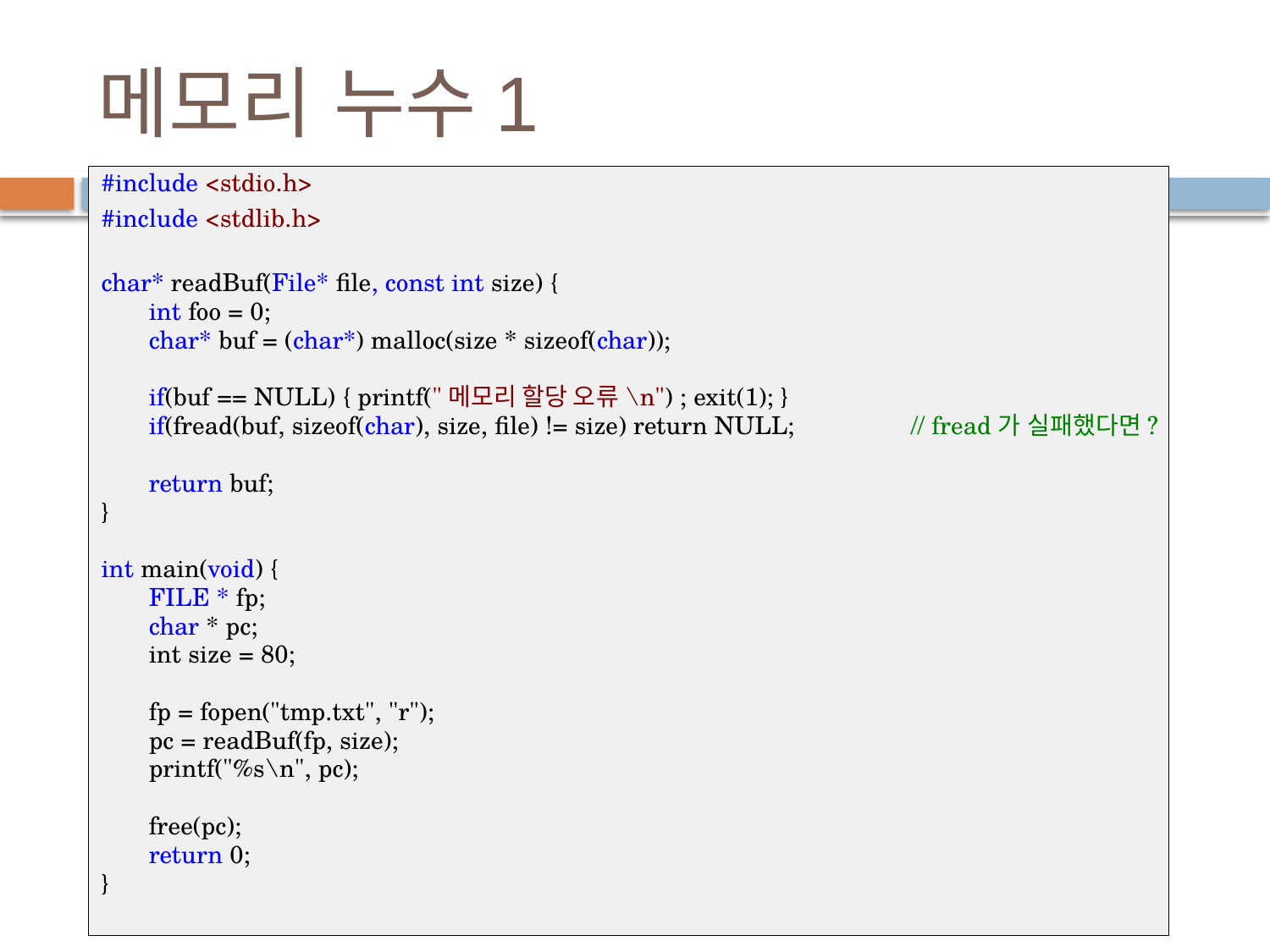

# 메모리 누수1
#include <stdio.h>
#include <stdlib.h>

char* readBuf(File* file, const int size) {
	int foo = 0;
	char* buf = (char*) malloc(size * sizeof(char));

	if(buf == NULL) { printf("메모리 할당 오류\n") ; exit(1); }
	if(fread(buf, sizeof(char), size, file) != size) return NULL;	// fread가 실패했다면?

	return buf;
}

int main(void) {
	FILE * fp;
	char * pc;
	int size = 80;

	fp = fopen("tmp.txt", "r");
	pc = readBuf(fp, size);
	printf("%s\n", pc);

	free(pc);
	return 0;
}